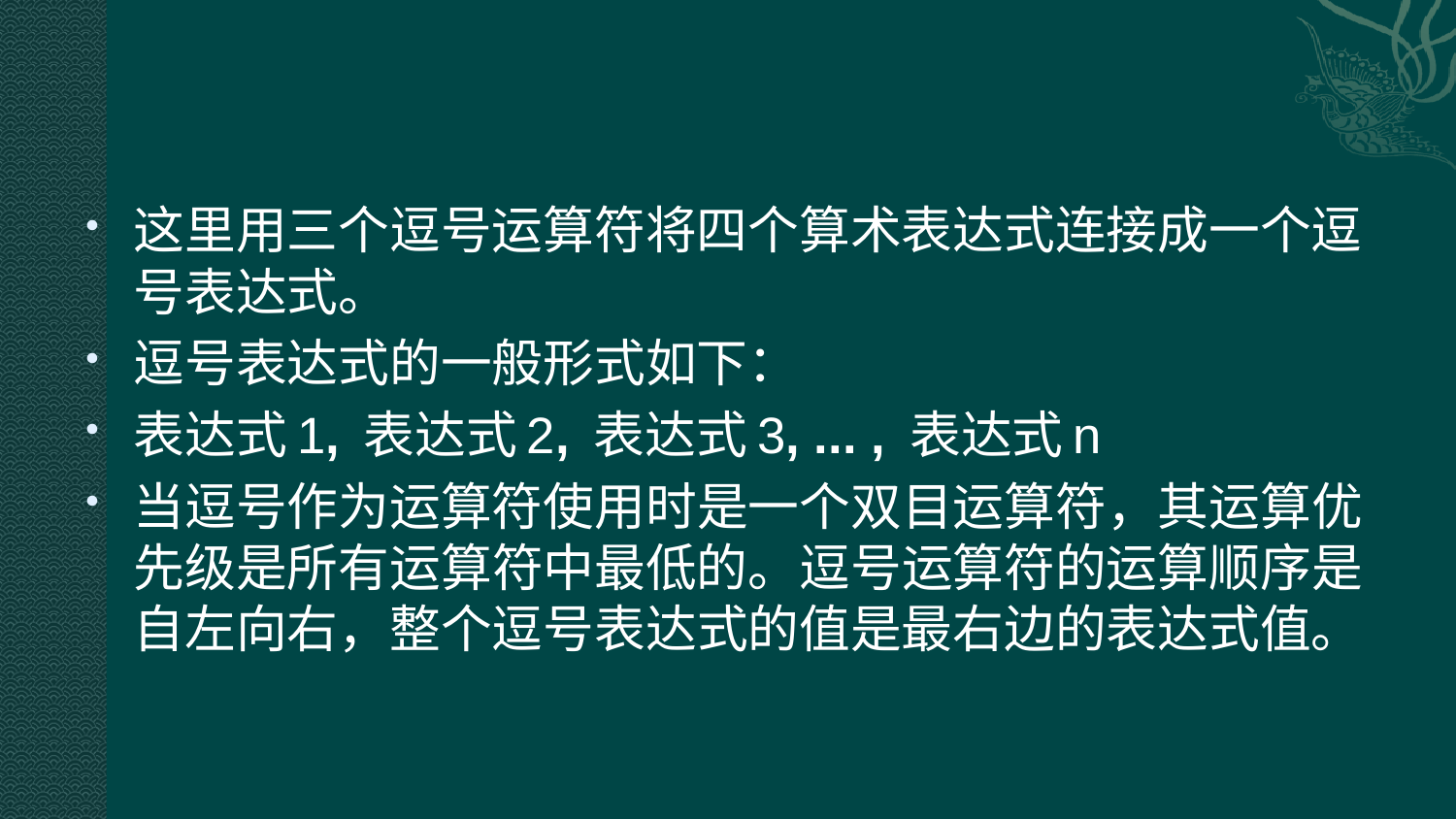

#
这里用三个逗号运算符将四个算术表达式连接成一个逗号表达式。
逗号表达式的一般形式如下：
表达式1, 表达式2, 表达式3, ... , 表达式n
当逗号作为运算符使用时是一个双目运算符，其运算优先级是所有运算符中最低的。逗号运算符的运算顺序是自左向右，整个逗号表达式的值是最右边的表达式值。